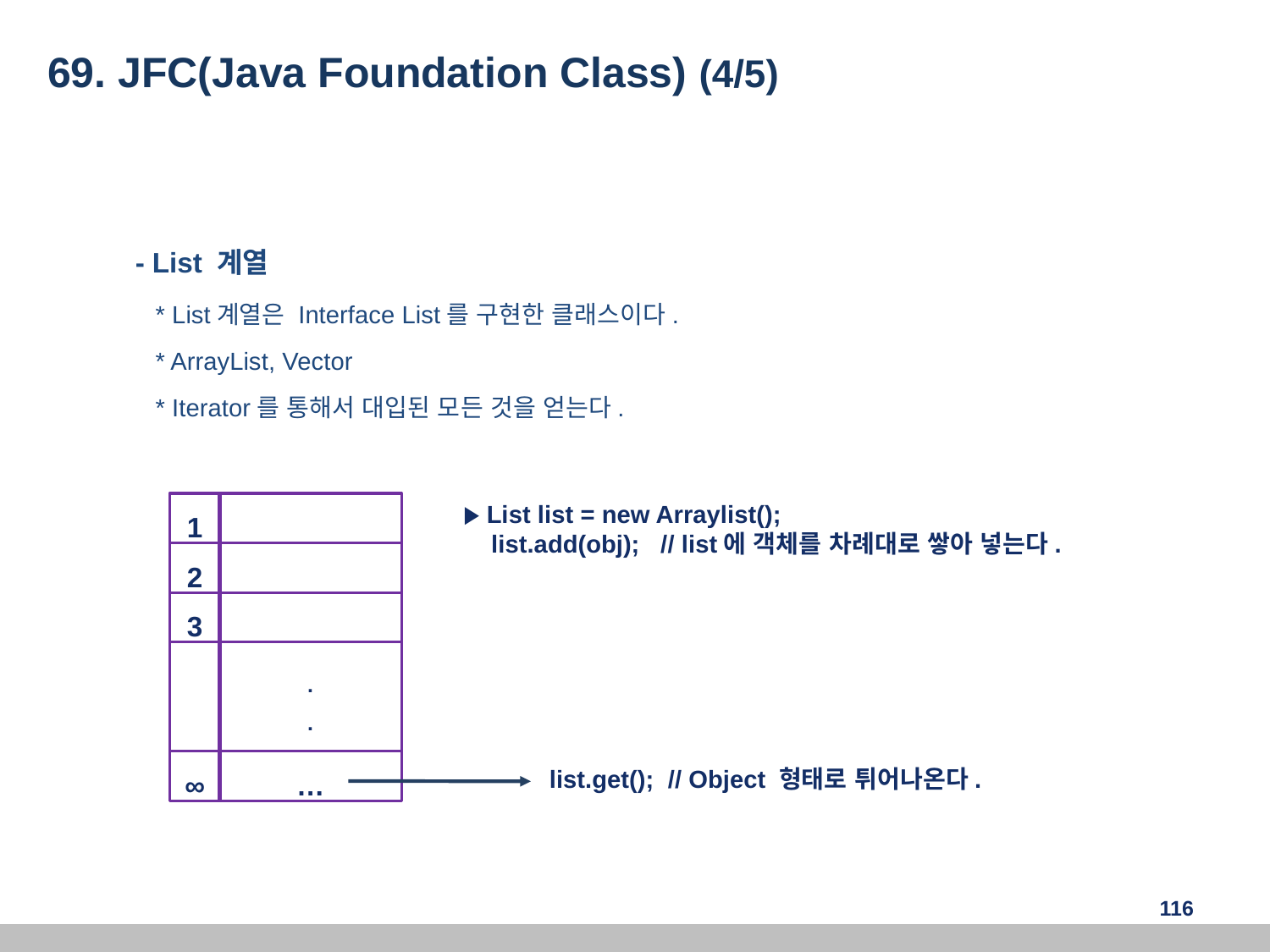

69. JFC(Java Foundation Class) (4/5)
 - List 계열

    * List계열은 Interface List를 구현한 클래스이다.

    * ArrayList, Vector

    * Iterator를 통해서 대입된 모든 것을 얻는다.
▶ List list = new Arraylist();
    list.add(obj);   // list에 객체를 차례대로 쌓아 넣는다.
list.get();  // Object 형태로 튀어나온다.
1

2

3

.
.
∞
…
116